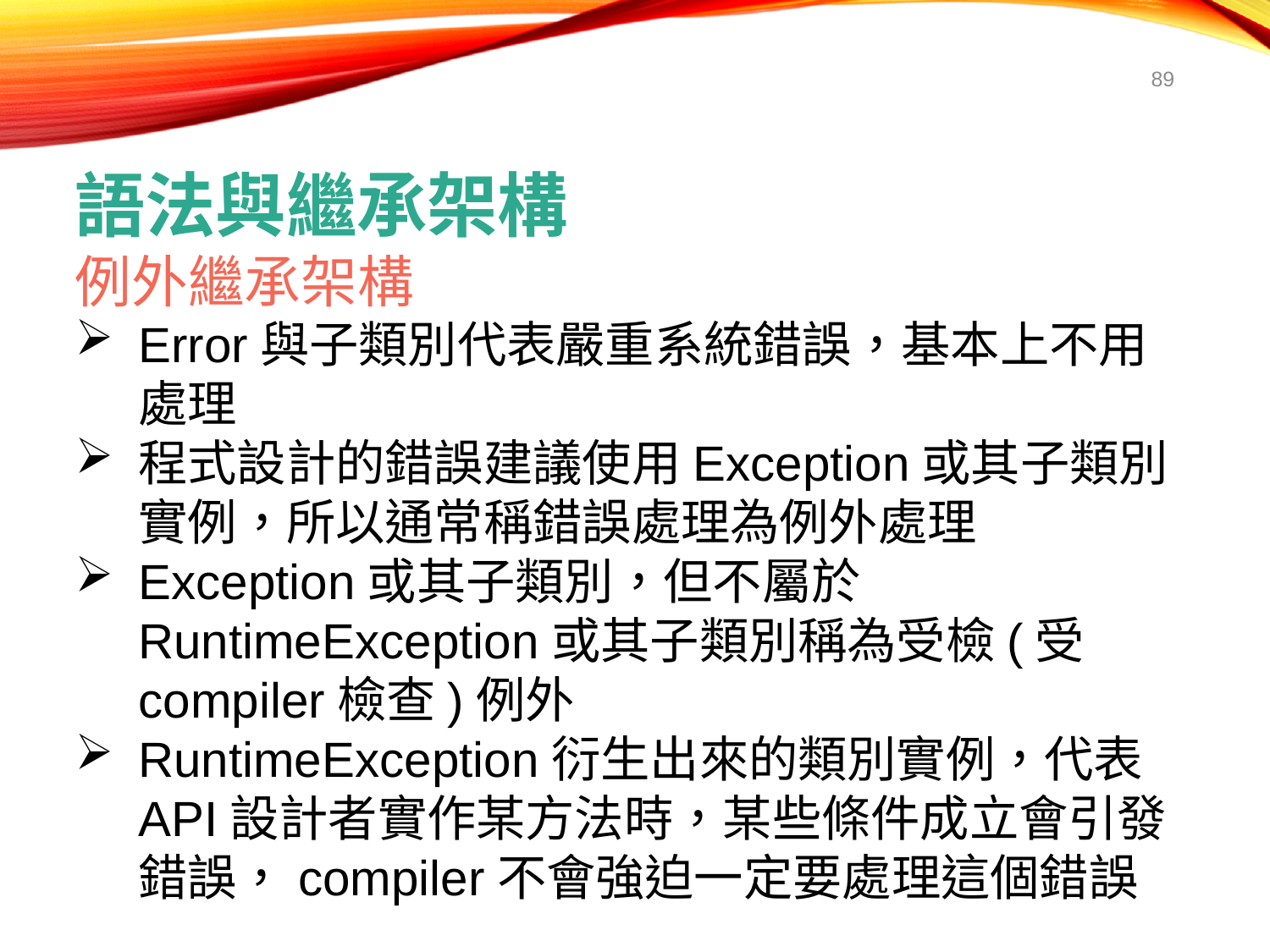

89
語法與繼承架構
例外繼承架構
Error與子類別代表嚴重系統錯誤，基本上不用處理
程式設計的錯誤建議使用Exception或其子類別實例，所以通常稱錯誤處理為例外處理
Exception或其子類別，但不屬於RuntimeException或其子類別稱為受檢(受compiler檢查)例外
RuntimeException衍生出來的類別實例，代表API設計者實作某方法時，某些條件成立會引發錯誤，compiler不會強迫一定要處理這個錯誤